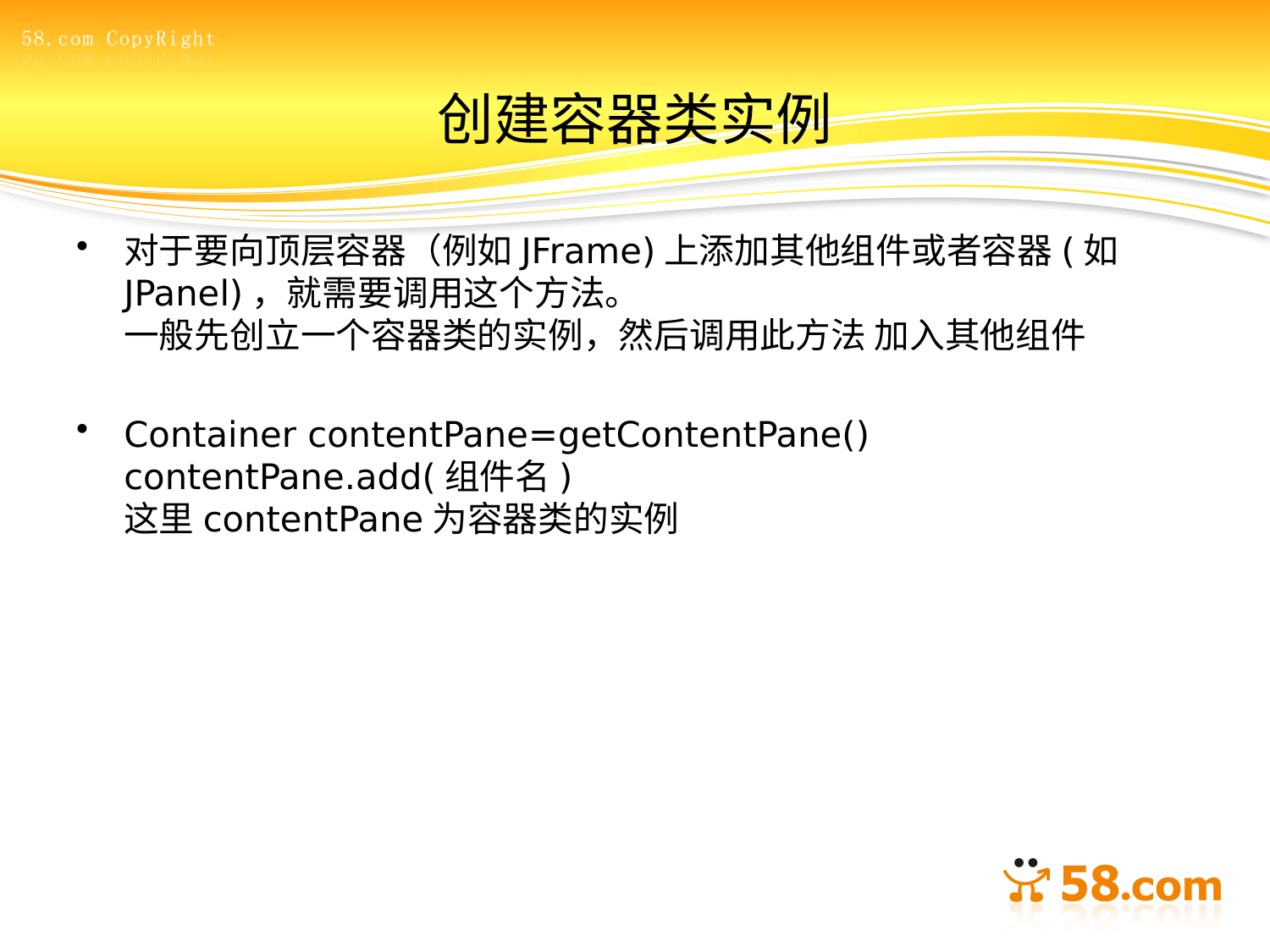

# 创建容器类实例
对于要向顶层容器（例如JFrame)上添加其他组件或者容器(如JPanel)，就需要调用这个方法。
一般先创立一个容器类的实例，然后调用此方法 加入其他组件

Container contentPane=getContentPane()
contentPane.add(组件名)
这里contentPane为容器类的实例